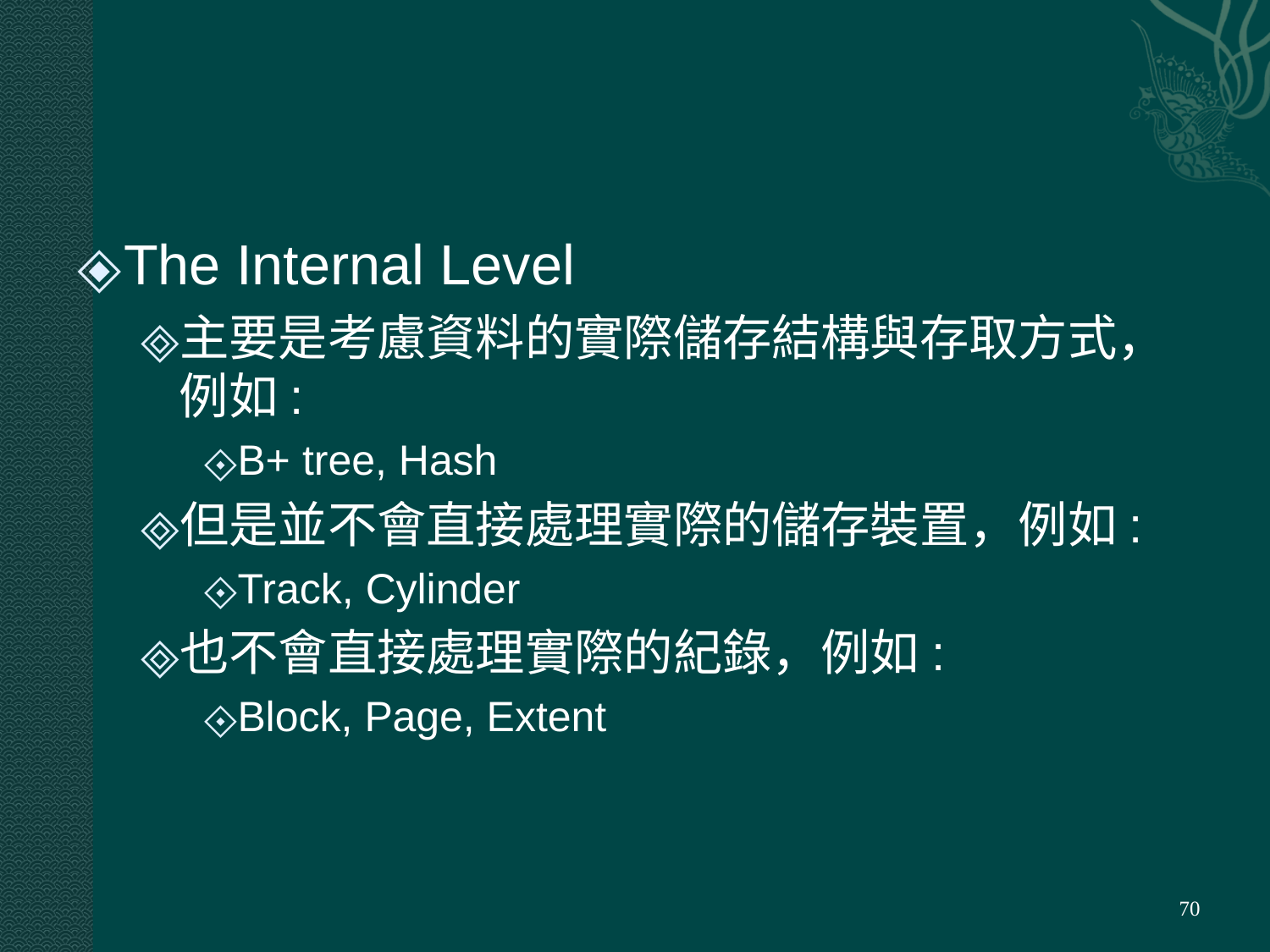

#
The Internal Level
主要是考慮資料的實際儲存結構與存取方式，例如:
B+ tree, Hash
但是並不會直接處理實際的儲存裝置，例如:
Track, Cylinder
也不會直接處理實際的紀錄，例如:
Block, Page, Extent

70